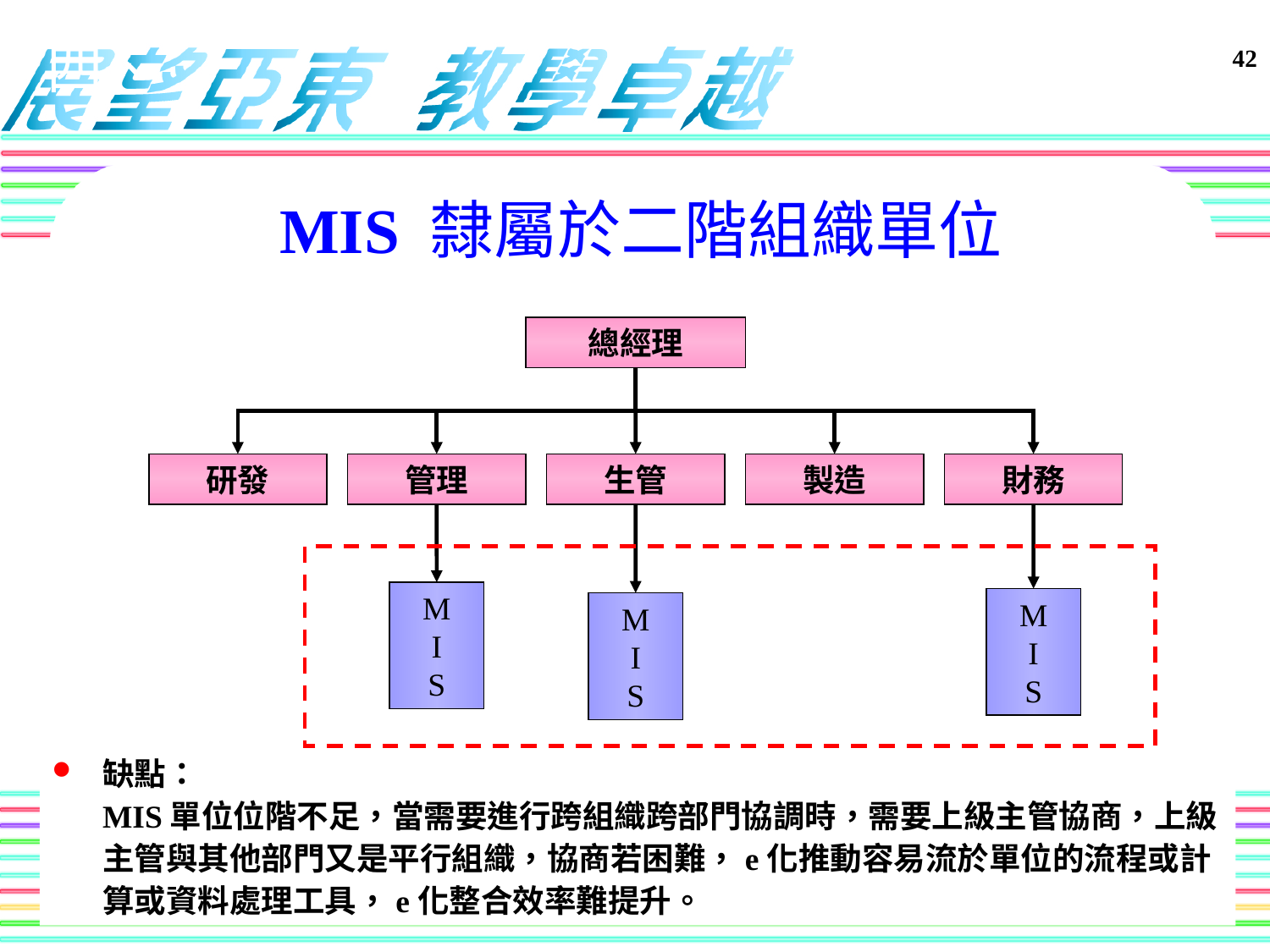

四、
# MIS 隸屬於二階組織單位
總經理
研發
管理
生管
製造
財務
M
I
S
M
I
S
M
I
S

缺點：
MIS單位位階不足，當需要進行跨組織跨部門協調時，需要上級主管協商，上級主管與其他部門又是平行組織，協商若困難，e化推動容易流於單位的流程或計算或資料處理工具，e化整合效率難提升。